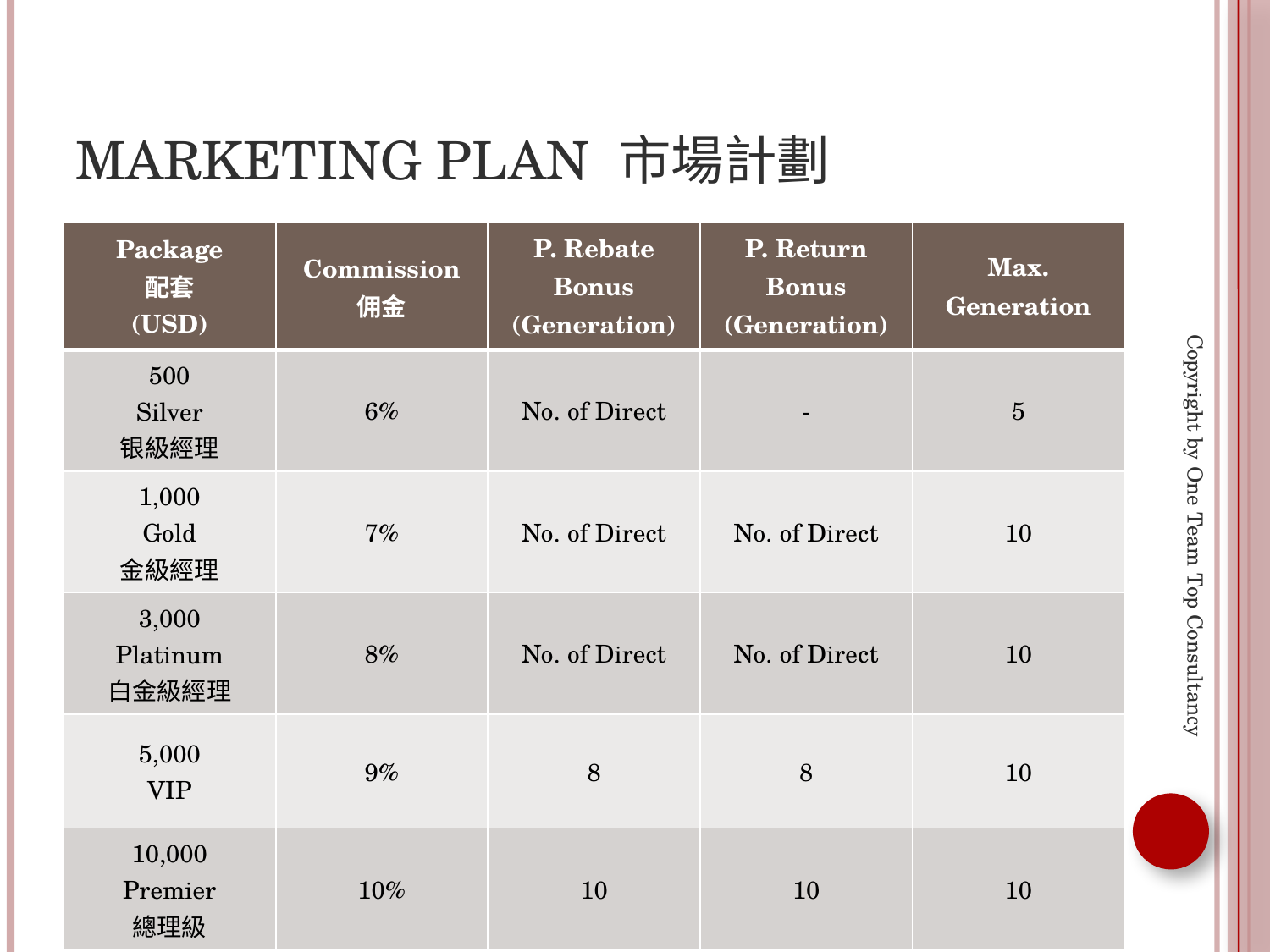

# Marketing Plan 市場計劃
| Package 配套 (USD) | Commission 佣金 | P. Rebate Bonus (Generation) | P. Return Bonus (Generation) | Max. Generation |
| --- | --- | --- | --- | --- |
| 500 Silver 银級經理 | 6% | No. of Direct | - | 5 |
| 1,000 Gold 金級經理 | 7% | No. of Direct | No. of Direct | 10 |
| 3,000 Platinum 白金級經理 | 8% | No. of Direct | No. of Direct | 10 |
| 5,000 VIP | 9% | 8 | 8 | 10 |
| 10,000 Premier 總理級 | 10% | 10 | 10 | 10 |
Copyright by One Team Top Consultancy